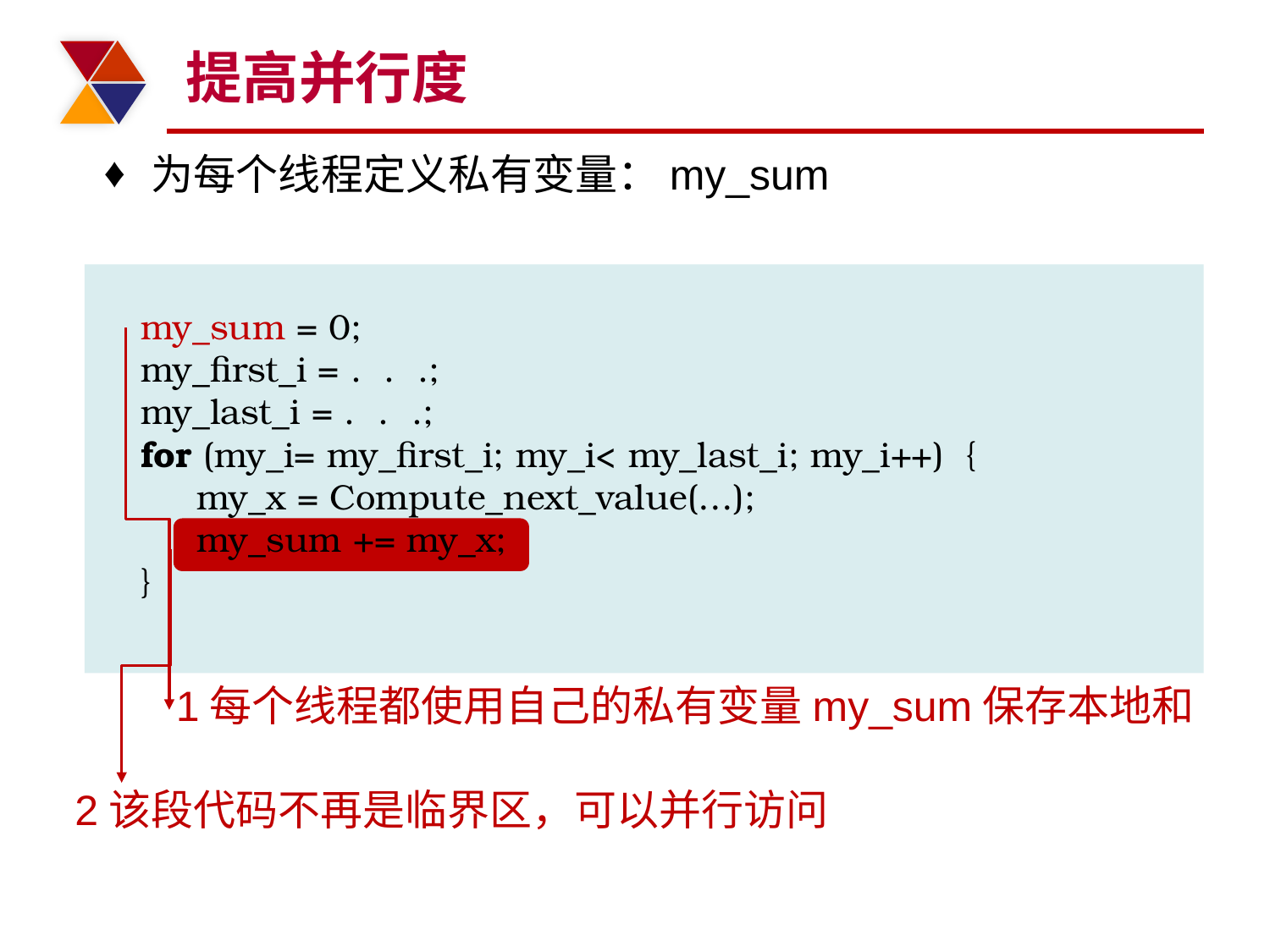

# 提高并行度
为每个线程定义私有变量：my_sum

my_sum = 0;
my_first_i = .  .  .;
my_last_i = .  .  .;
for (my_i= my_first_i; my_i< my_last_i; my_i++)  {
     my_x = Compute_next_value(…);
     my_sum += my_x;
}

1每个线程都使用自己的私有变量my_sum保存本地和
2该段代码不再是临界区，可以并行访问